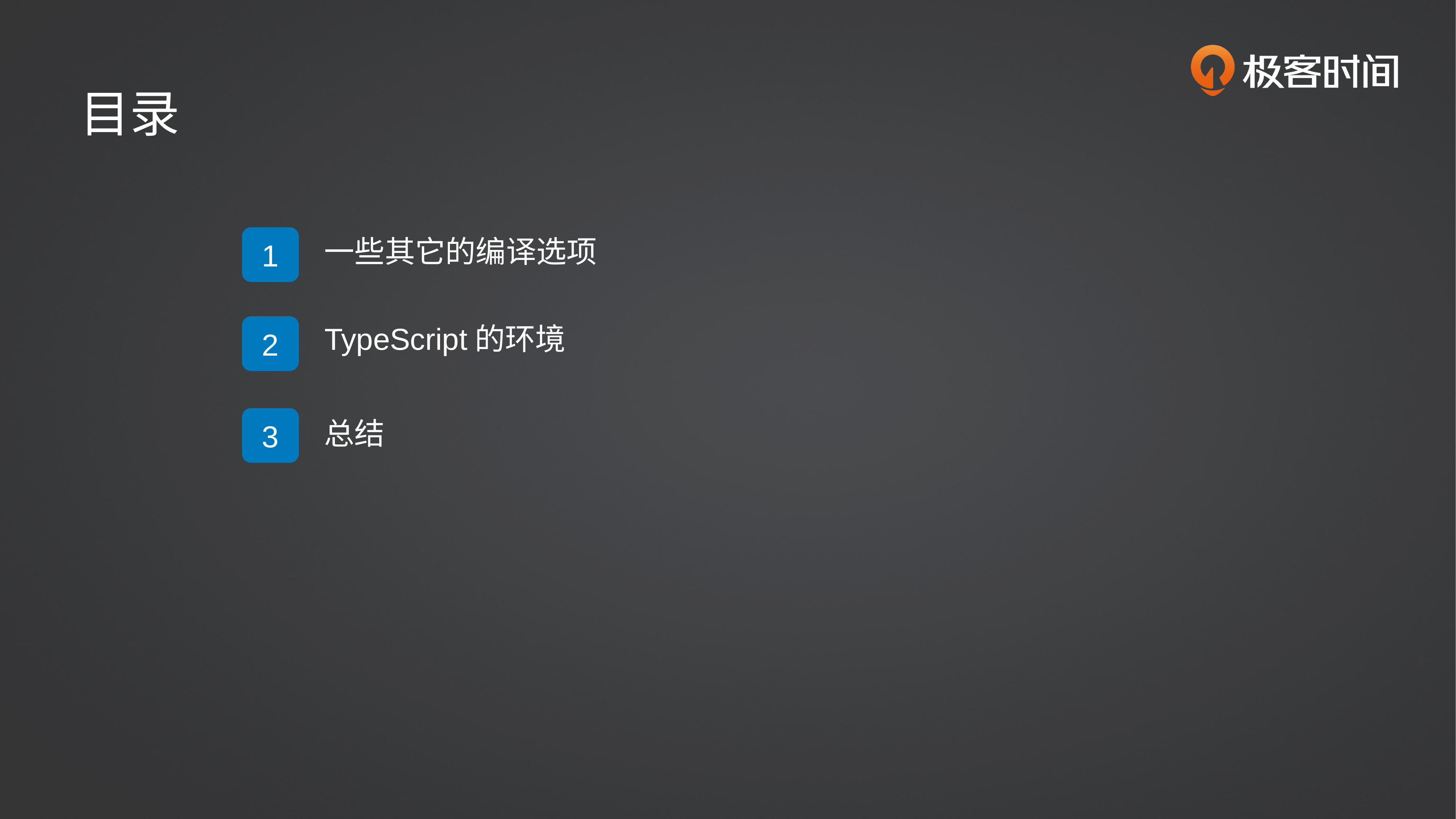

目录

1
一些其它的编译选项

2
TypeScript的环境

3
总结